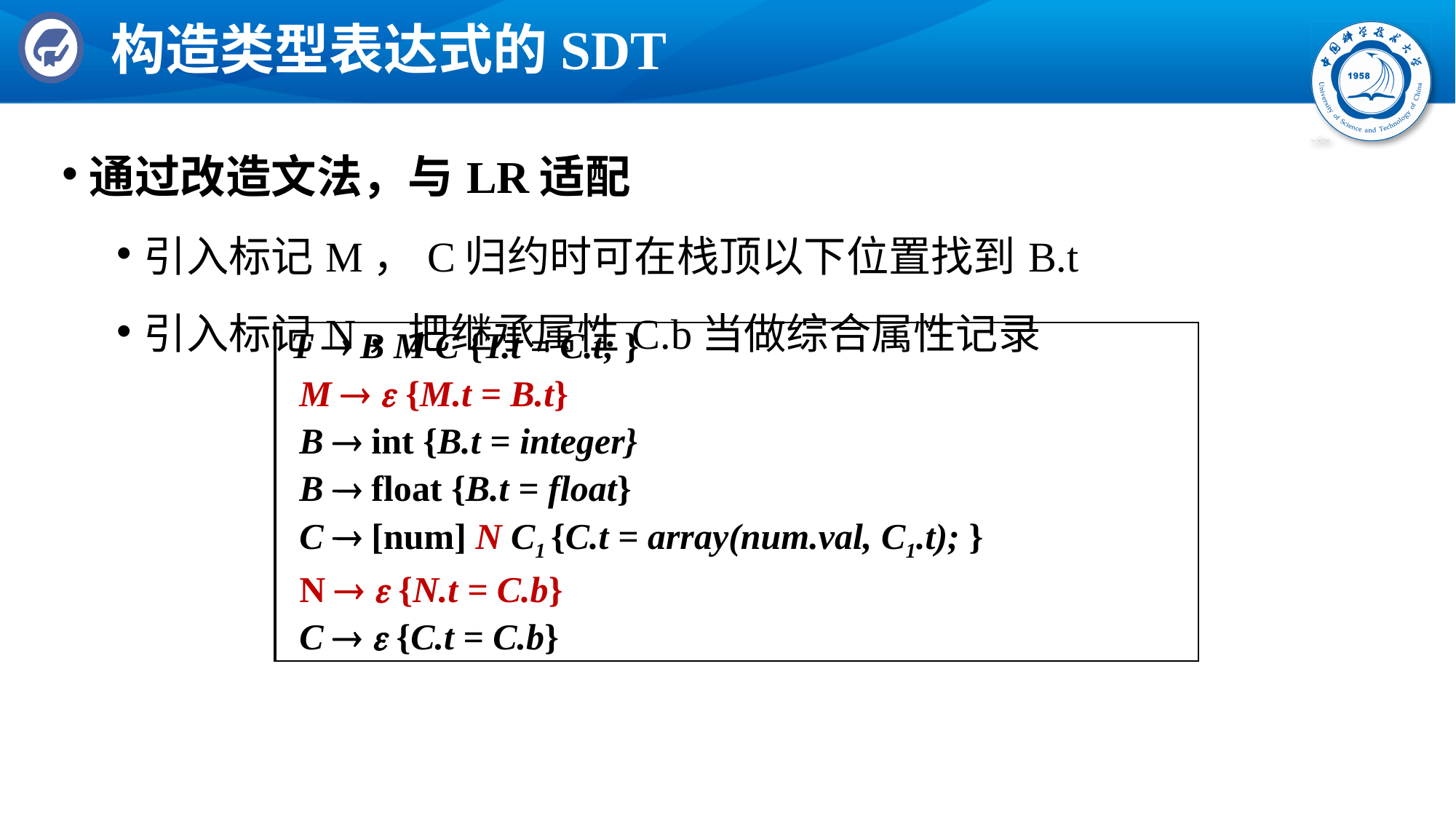

# 构造类型表达式的SDT
通过改造文法，与LR适配
引入标记M，C归约时可在栈顶以下位置找到B.t
引入标记N，把继承属性C.b当做综合属性记录
| T → B M C {T.t = C.t; } M → ε {M.t = B.t} B → int {B.t = integer} B → float {B.t = float} C → [num] N C1 {C.t = array(num.val, C1.t); } N → ε {N.t = C.b} C → ε {C.t = C.b} |
| --- |